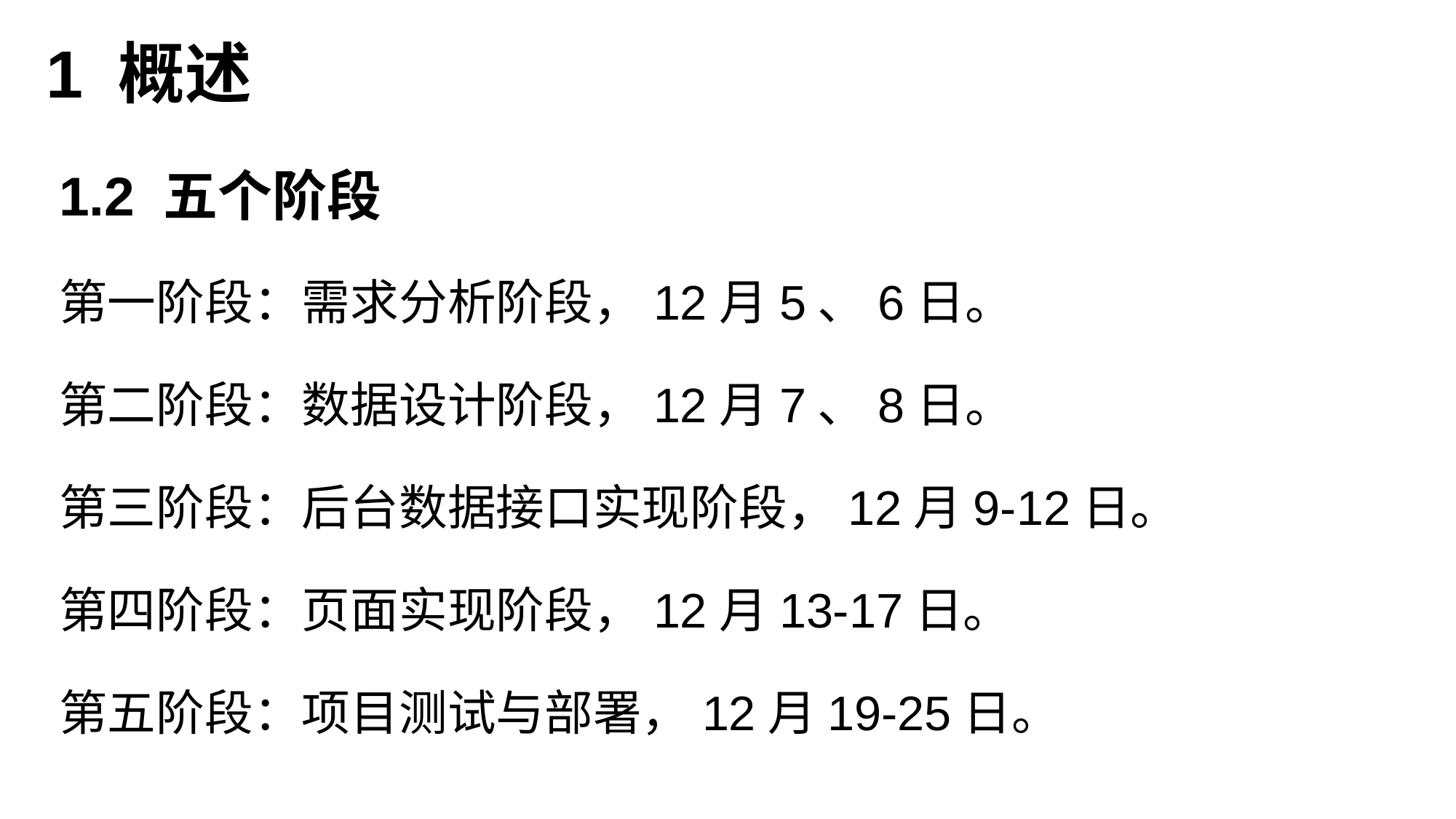

# 1 概述
1.2 五个阶段
第一阶段：需求分析阶段，12月5、6日。
第二阶段：数据设计阶段，12月7、8日。
第三阶段：后台数据接口实现阶段，12月9-12日。
第四阶段：页面实现阶段，12月13-17日。
第五阶段：项目测试与部署，12月19-25日。